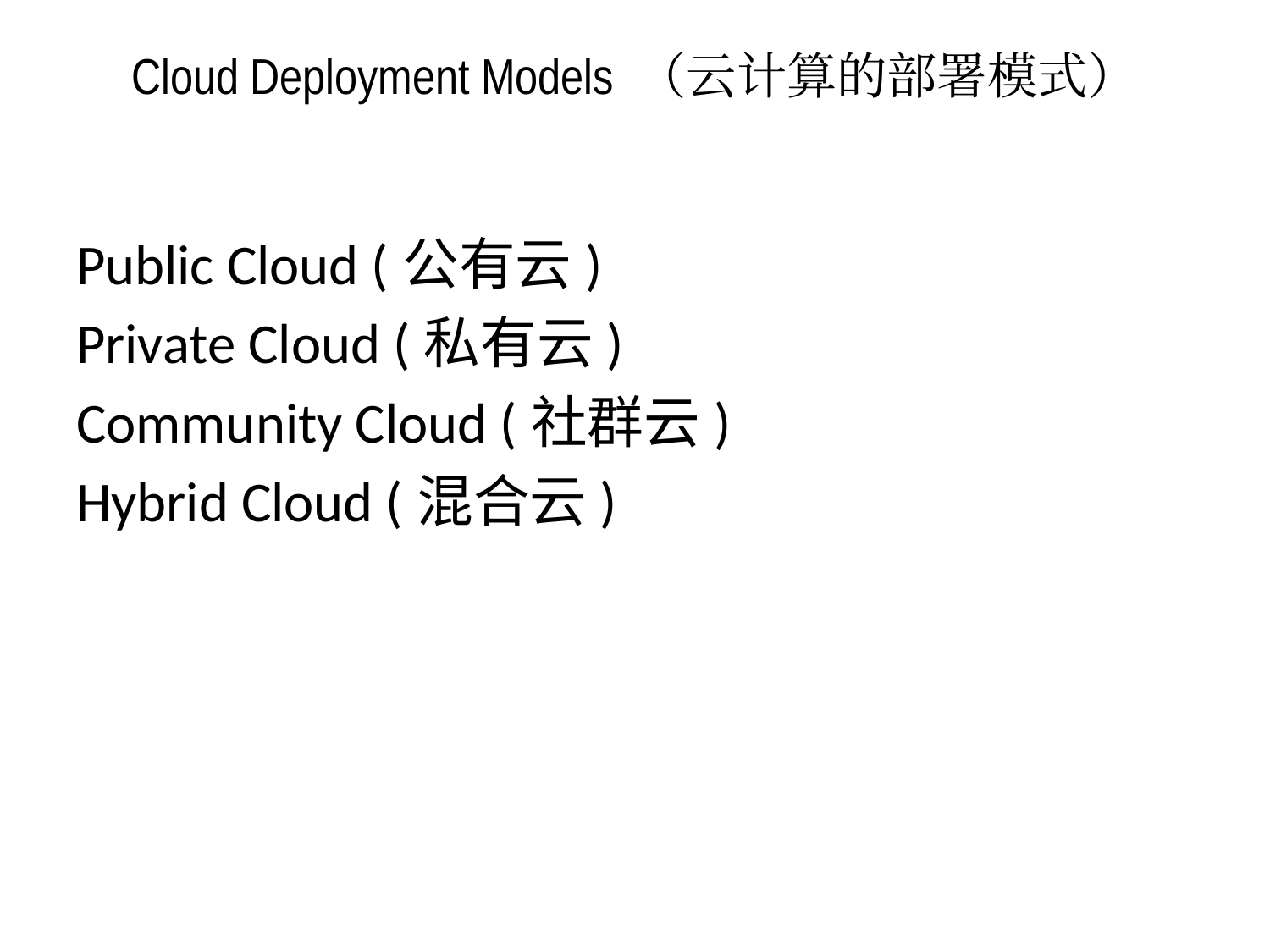

# Cloud Deployment Models （云计算的部署模式）
Public Cloud (公有云)
Private Cloud (私有云)
Community Cloud (社群云)
Hybrid Cloud (混合云)